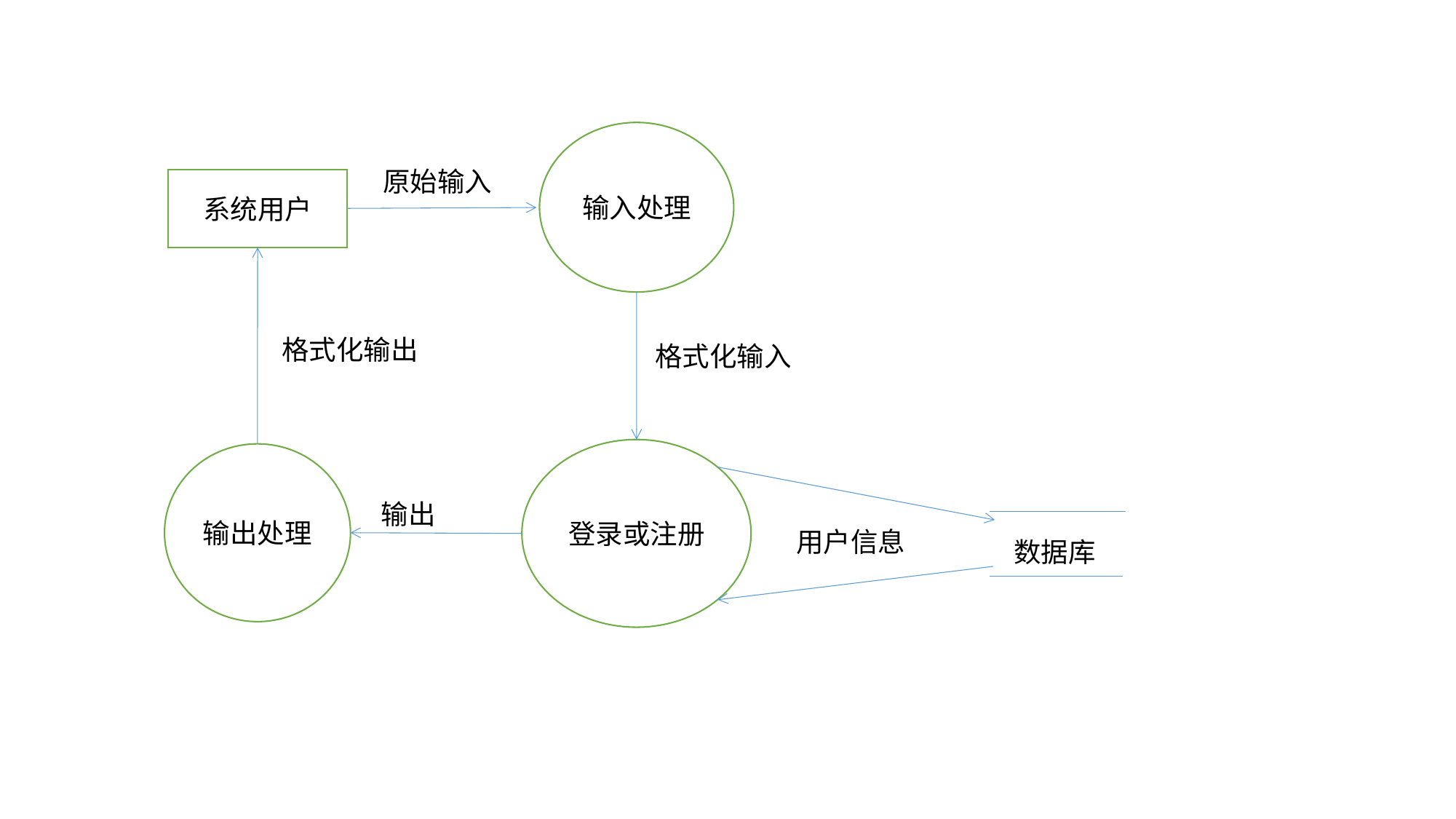

输入处理
原始输入
系统用户
格式化输出
格式化输入
登录或注册
输出处理
输出
用户信息
数据库